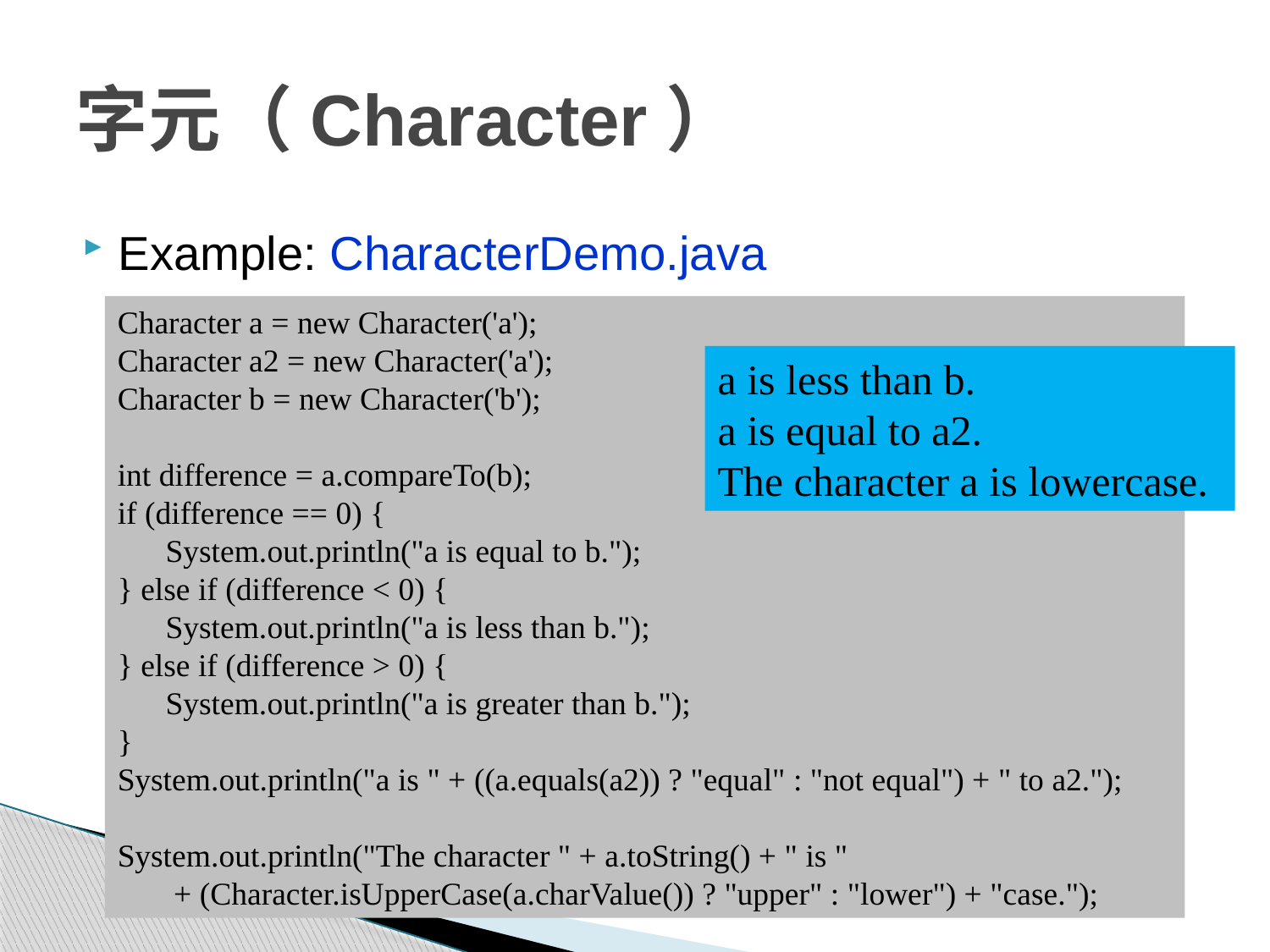

# 字元（Character）
Example: CharacterDemo.java
Character a = new Character('a');
Character a2 = new Character('a');
Character b = new Character('b');

int difference = a.compareTo(b);
if (difference == 0) {
      System.out.println("a is equal to b.");
} else if (difference < 0) {
      System.out.println("a is less than b.");
} else if (difference > 0) {
      System.out.println("a is greater than b.");
}
System.out.println("a is " + ((a.equals(a2)) ? "equal" : "not equal") + " to a2.");

System.out.println("The character " + a.toString() + " is "
       + (Character.isUpperCase(a.charValue()) ? "upper" : "lower") + "case.");
a is less than b.
a is equal to a2.
The character a is lowercase.